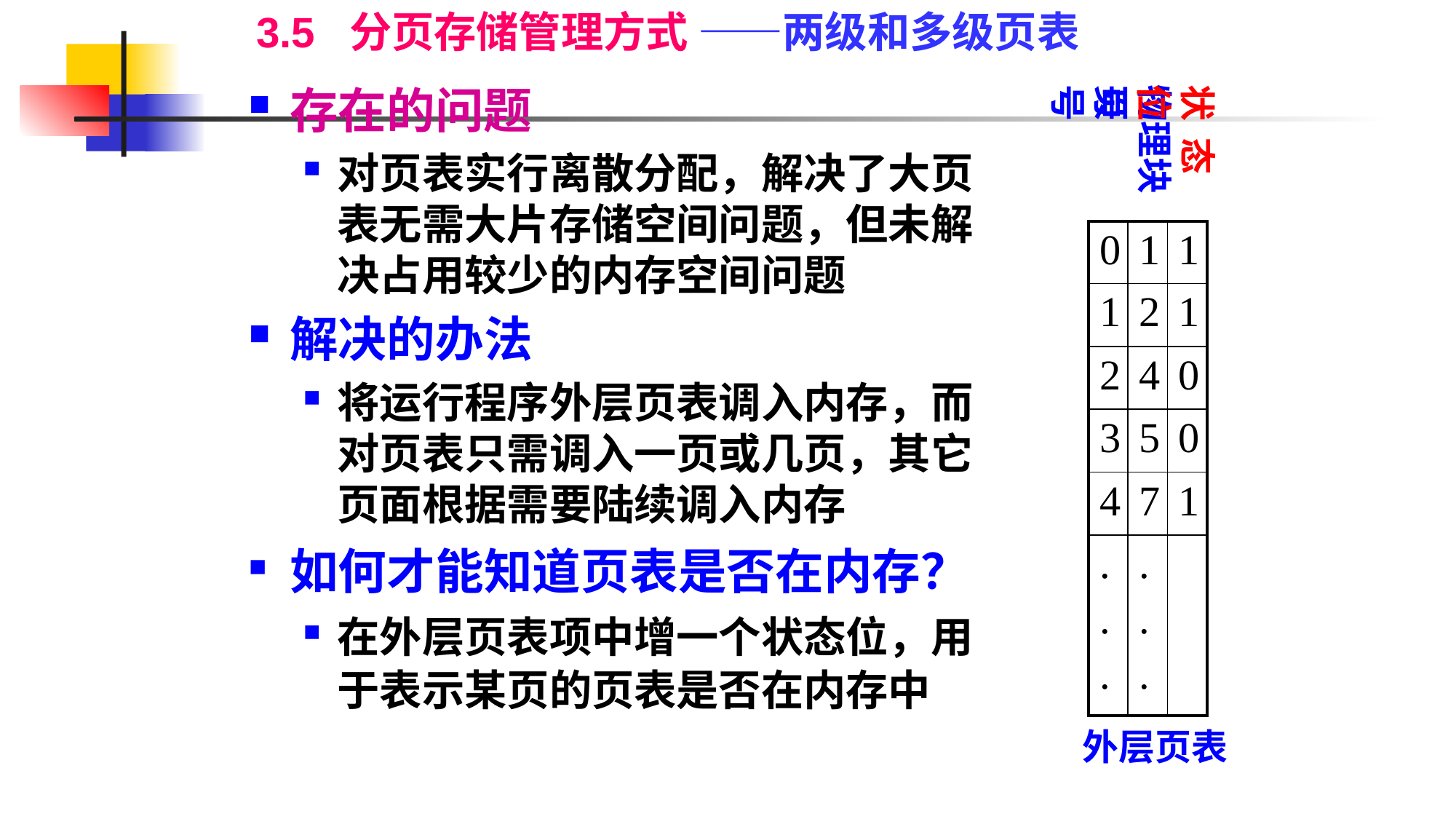

3.5  分页存储管理方式 ——两级和多级页表
物理块号
页        号
存在的问题
对页表实行离散分配，解决了大页表无需大片存储空间问题，但未解决占用较少的内存空间问题
解决的办法
将运行程序外层页表调入内存，而对页表只需调入一页或几页，其它页面根据需要陆续调入内存
如何才能知道页表是否在内存？
在外层页表项中增一个状态位，用于表示某页的页表是否在内存中
状  态  位
| 0 | 1 | 1 |
| --- | --- | --- |
| 1 | 2 | 1 |
| 2 | 4 | 0 |
| 3 | 5 | 0 |
| 4 | 7 | 1 |
| . . . | . . . |  |
外层页表